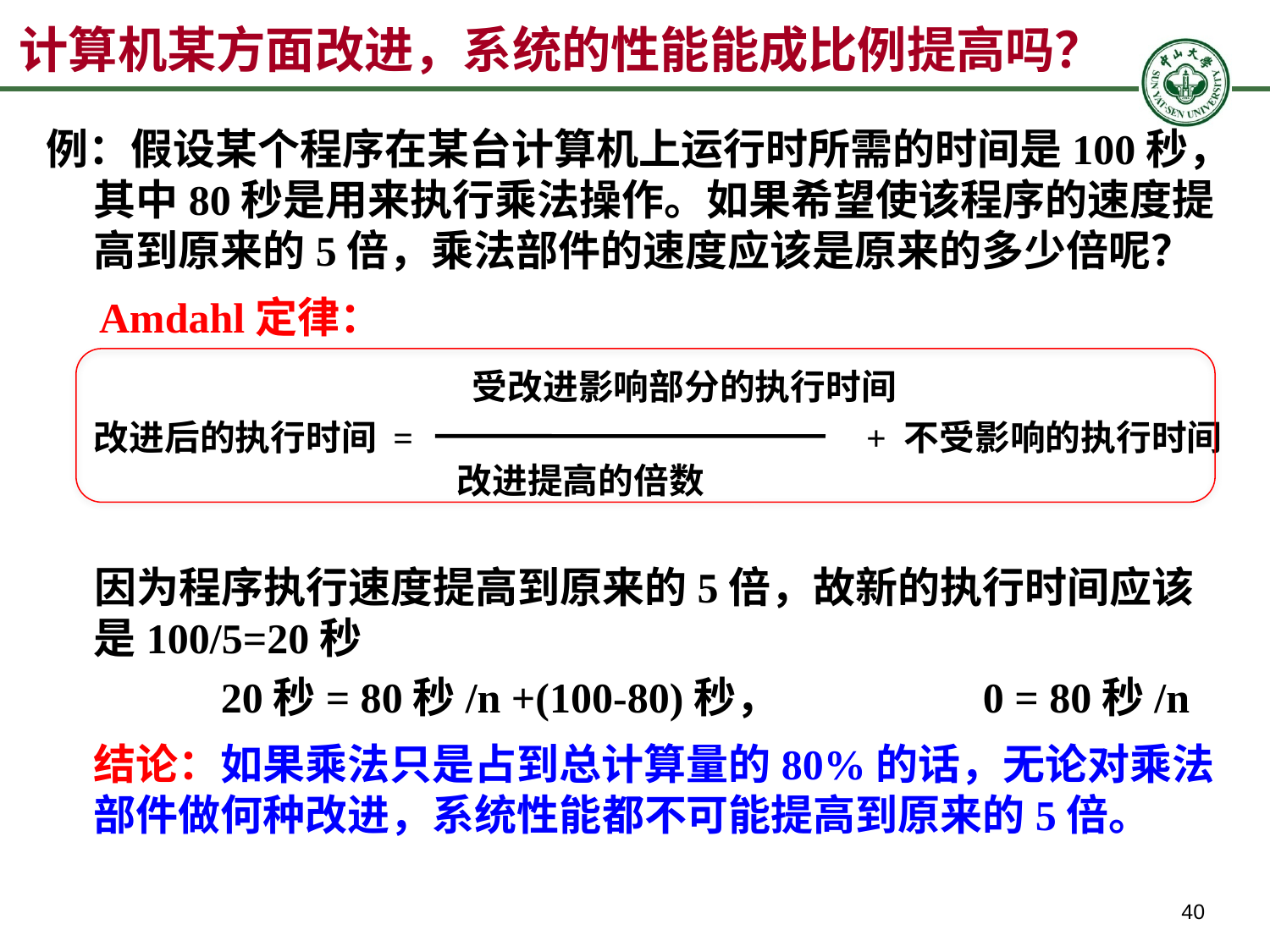

# 计算机某方面改进，系统的性能能成比例提高吗？
例：假设某个程序在某台计算机上运行时所需的时间是100秒，其中80秒是用来执行乘法操作。如果希望使该程序的速度提高到原来的5倍，乘法部件的速度应该是原来的多少倍呢？
     Amdahl定律：
			            受改进影响部分的执行时间
	改进后的执行时间 =                                                   + 不受影响的执行时间
                                                  改进提高的倍数

    因为程序执行速度提高到原来的5倍，故新的执行时间应该是100/5=20秒
		20秒= 80秒/n +(100-80)秒，		0 = 80秒/n
	结论：如果乘法只是占到总计算量的80%的话，无论对乘法部件做何种改进，系统性能都不可能提高到原来的5倍。